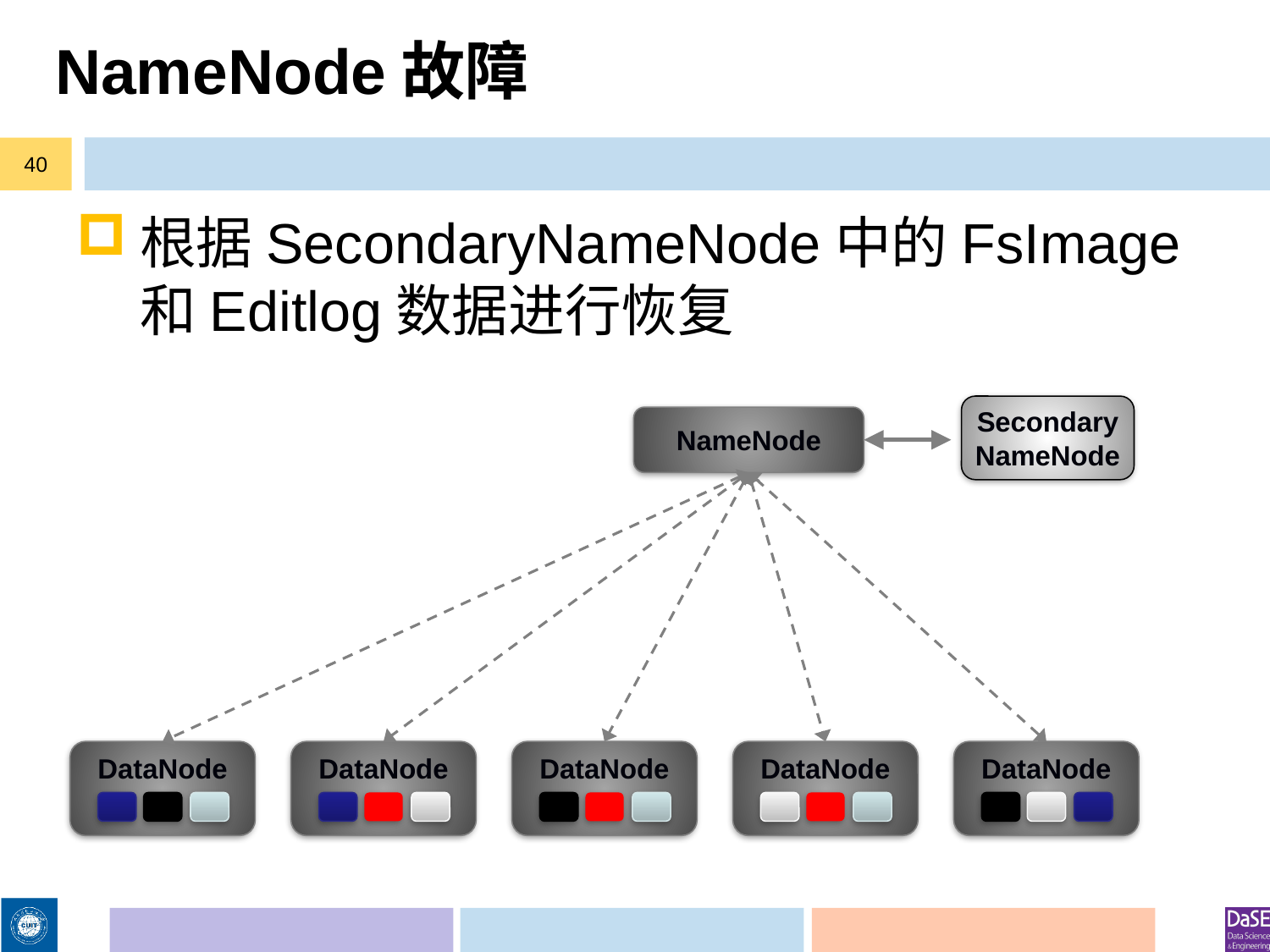

# NameNode故障
40
根据SecondaryNameNode中的FsImage和Editlog数据进行恢复

Secondary
NameNode
NameNode
DataNode

DataNode

DataNode

DataNode

DataNode